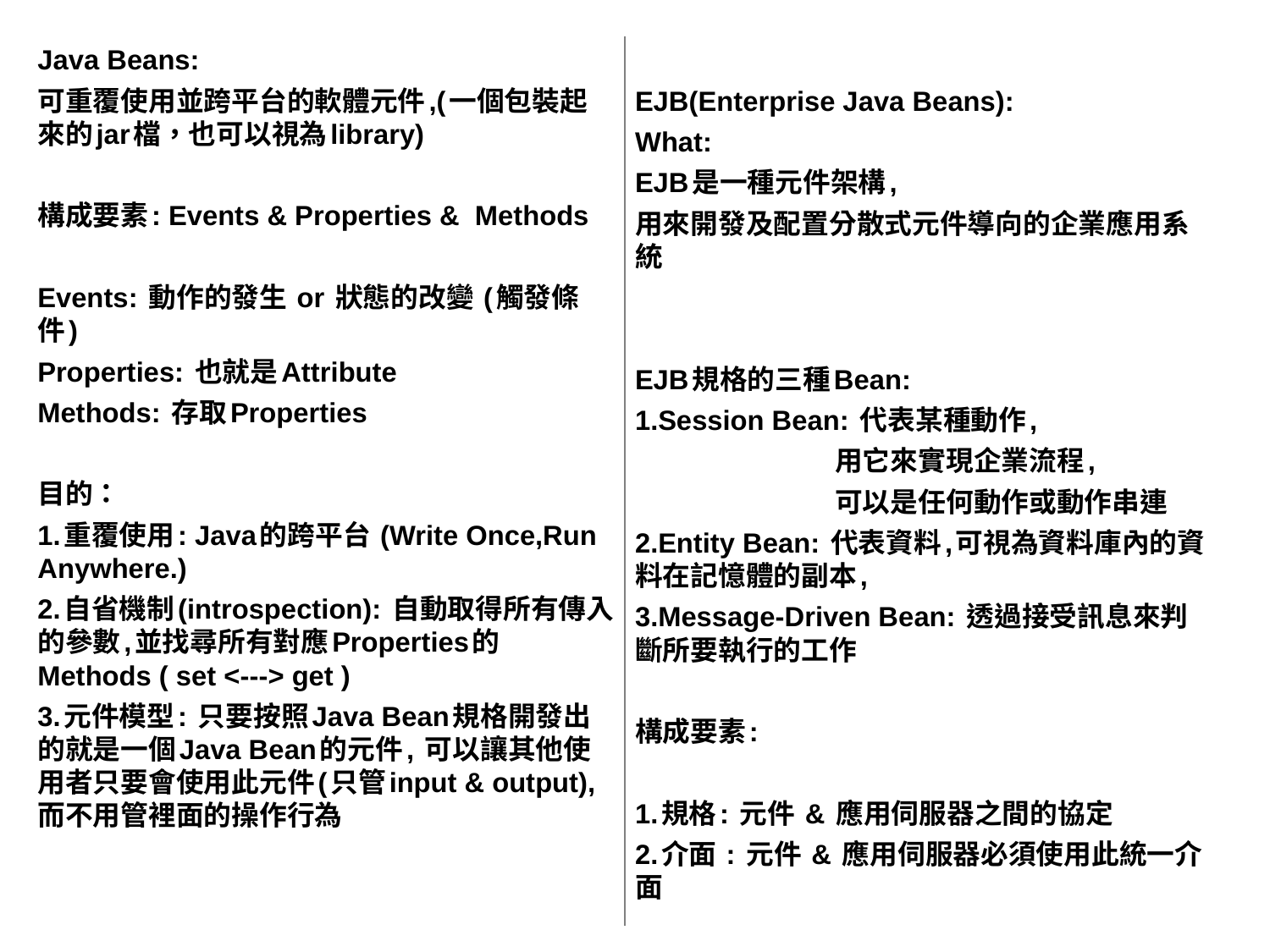

Java Beans:
可重覆使用並跨平台的軟體元件,(一個包裝起來的jar檔，也可以視為library)

構成要素: Events & Properties &  Methods

Events: 動作的發生 or 狀態的改變 (觸發條件)
Properties: 也就是Attribute
Methods: 存取Properties

目的：
1.重覆使用: Java的跨平台 (Write Once,Run Anywhere.)
2.自省機制(introspection): 自動取得所有傳入的參數,並找尋所有對應Properties的Methods ( set <---> get )
3.元件模型: 只要按照Java Bean規格開發出的就是一個Java Bean的元件, 可以讓其他使用者只要會使用此元件(只管input & output), 而不用管裡面的操作行為

EJB(Enterprise Java Beans):
What:
EJB是一種元件架構,
用來開發及配置分散式元件導向的企業應用系統

EJB規格的三種Bean:
1.Session Bean: 代表某種動作,
                               用它來實現企業流程,
                               可以是任何動作或動作串連
2.Entity Bean: 代表資料,可視為資料庫內的資料在記憶體的副本,
3.Message-Driven Bean: 透過接受訊息來判斷所要執行的工作

構成要素:

1.規格: 元件 & 應用伺服器之間的協定
2.介面 : 元件 & 應用伺服器必須使用此統一介面